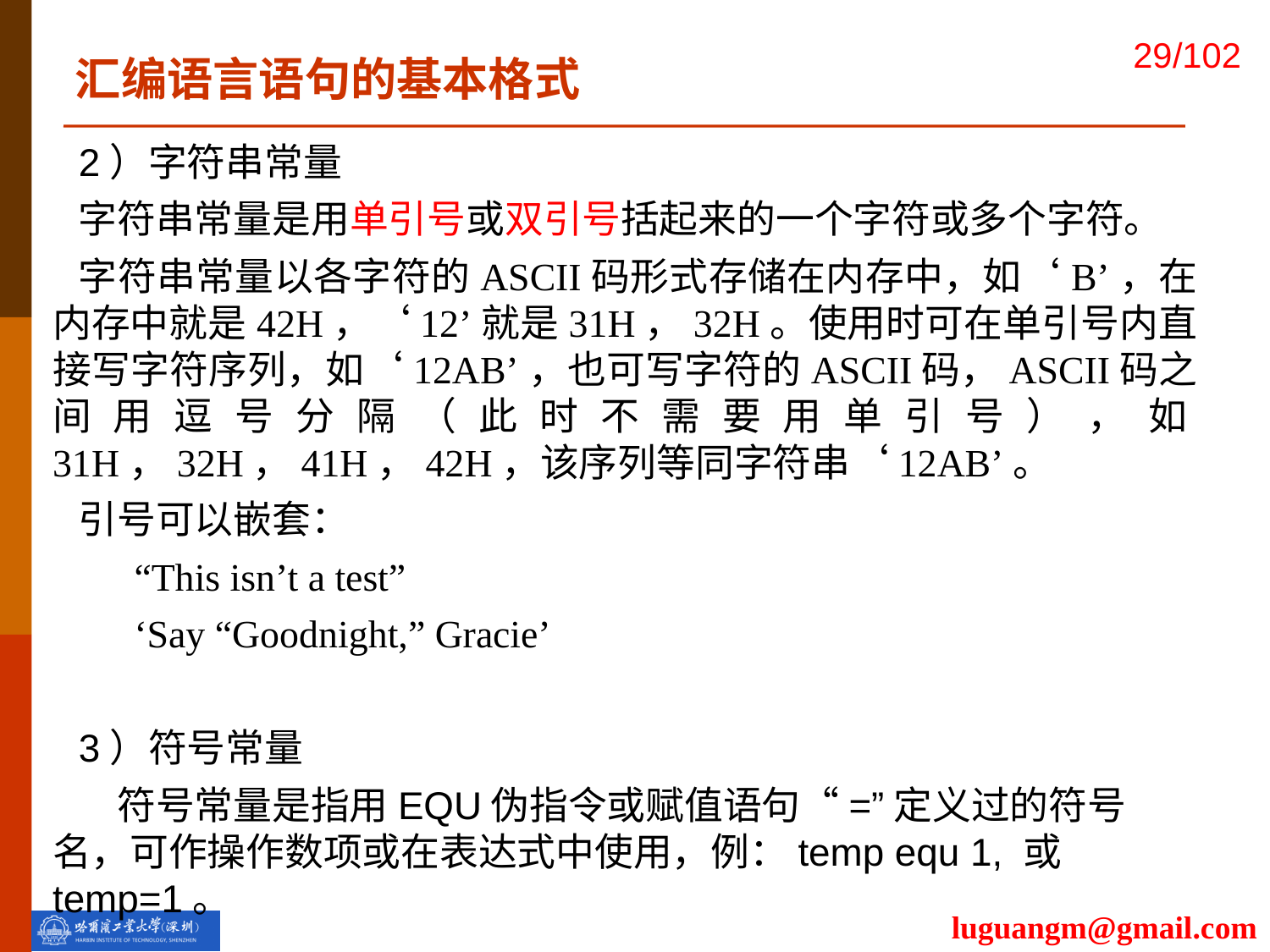

汇编语言语句的基本格式

2）字符串常量
字符串常量是用单引号或双引号括起来的一个字符或多个字符。
字符串常量以各字符的ASCII码形式存储在内存中，如‘B’，在内存中就是42H，‘12’就是31H，32H。使用时可在单引号内直接写字符序列，如‘12AB’，也可写字符的ASCII码，ASCII码之间用逗号分隔（此时不需要用单引号），如31H，32H，41H，42H，该序列等同字符串‘12AB’。
引号可以嵌套：
“This isn’t a test”
‘Say “Goodnight,” Gracie’

3）符号常量
　符号常量是指用EQU伪指令或赋值语句“=”定义过的符号名，可作操作数项或在表达式中使用，例：temp equ 1, 或 temp=1。